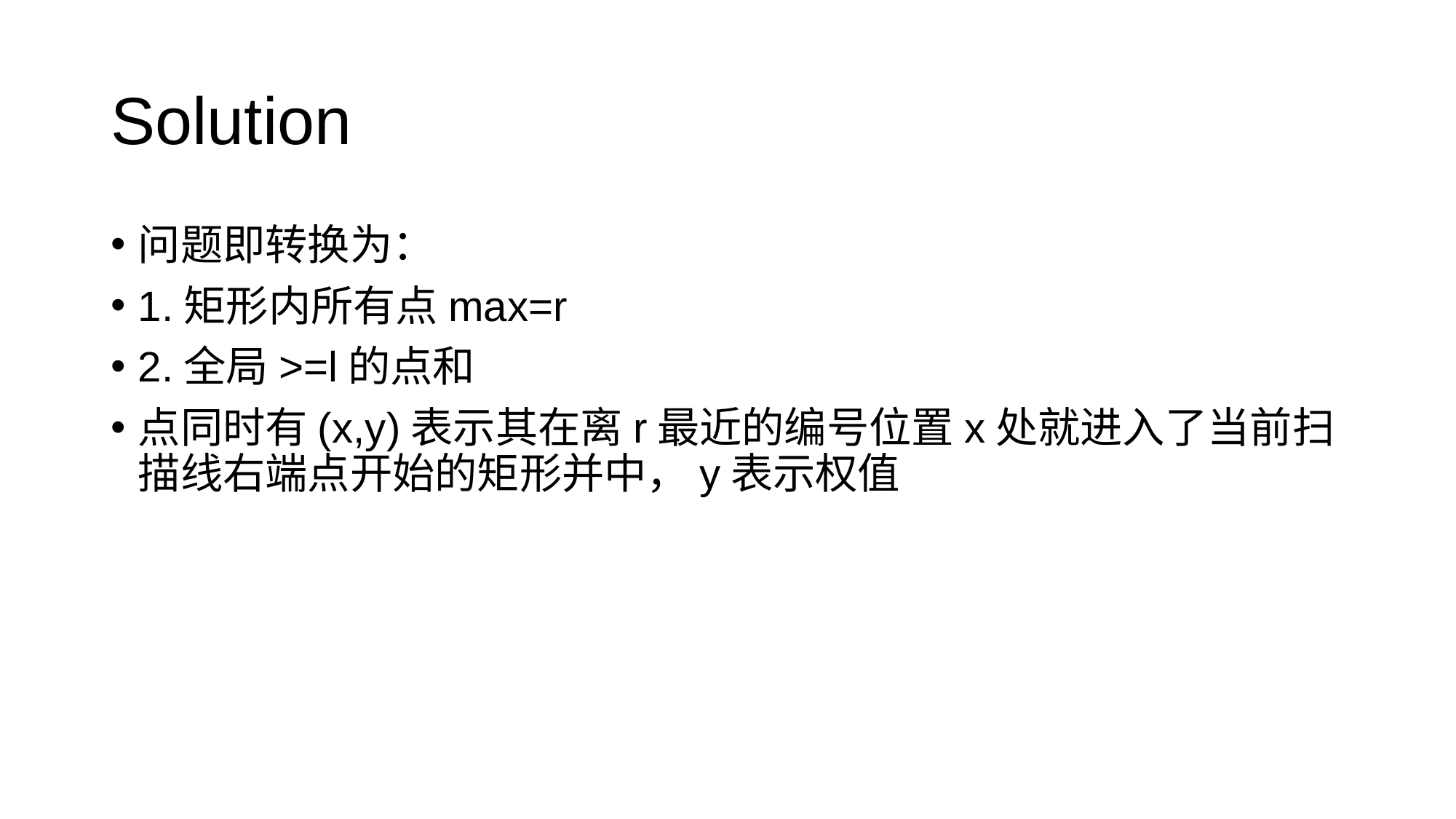

# Solution
问题即转换为：
1.矩形内所有点max=r
2.全局>=l的点和
点同时有(x,y)表示其在离r最近的编号位置x处就进入了当前扫描线右端点开始的矩形并中，y表示权值